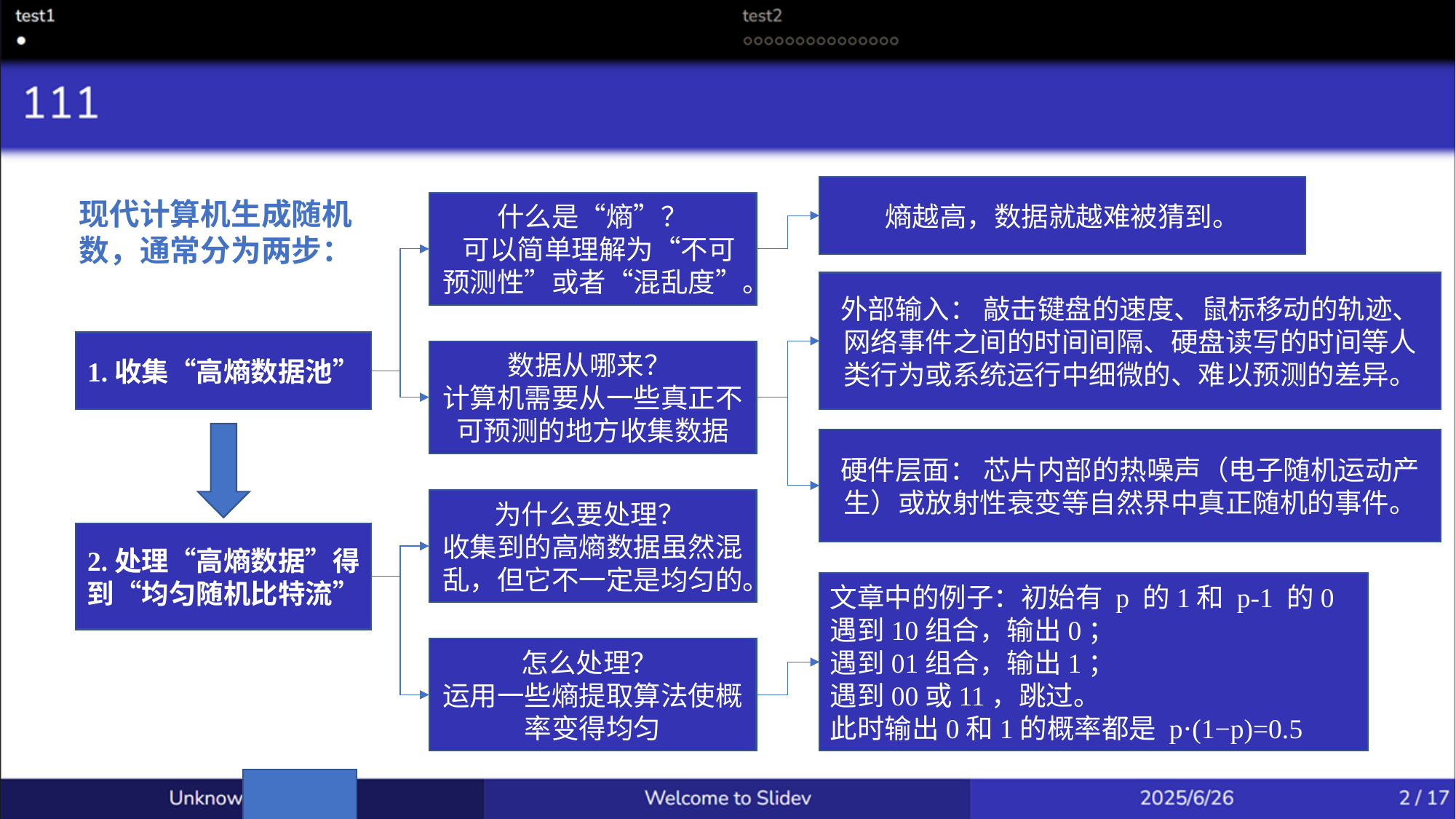

熵越高，数据就越难被猜到。
现代计算机生成随机数，通常分为两步：
什么是“熵”？
 可以简单理解为“不可预测性”或者“混乱度”。
外部输入： 敲击键盘的速度、鼠标移动的轨迹、网络事件之间的时间间隔、硬盘读写的时间等人类行为或系统运行中细微的、难以预测的差异。
1.收集“高熵数据池”
数据从哪来？
计算机需要从一些真正不可预测的地方收集数据

硬件层面： 芯片内部的热噪声（电子随机运动产生）或放射性衰变等自然界中真正随机的事件。
为什么要处理？
收集到的高熵数据虽然混乱，但它不一定是均匀的。
2.处理“高熵数据”得到“均匀随机比特流”
文章中的例子：初始有 p 的1和 p-1 的0
遇到10组合，输出0；
遇到01组合，输出1；
遇到00或11，跳过。
此时输出0和1的概率都是 p⋅(1−p)=0.5
怎么处理？
运用一些熵提取算法使概率变得均匀